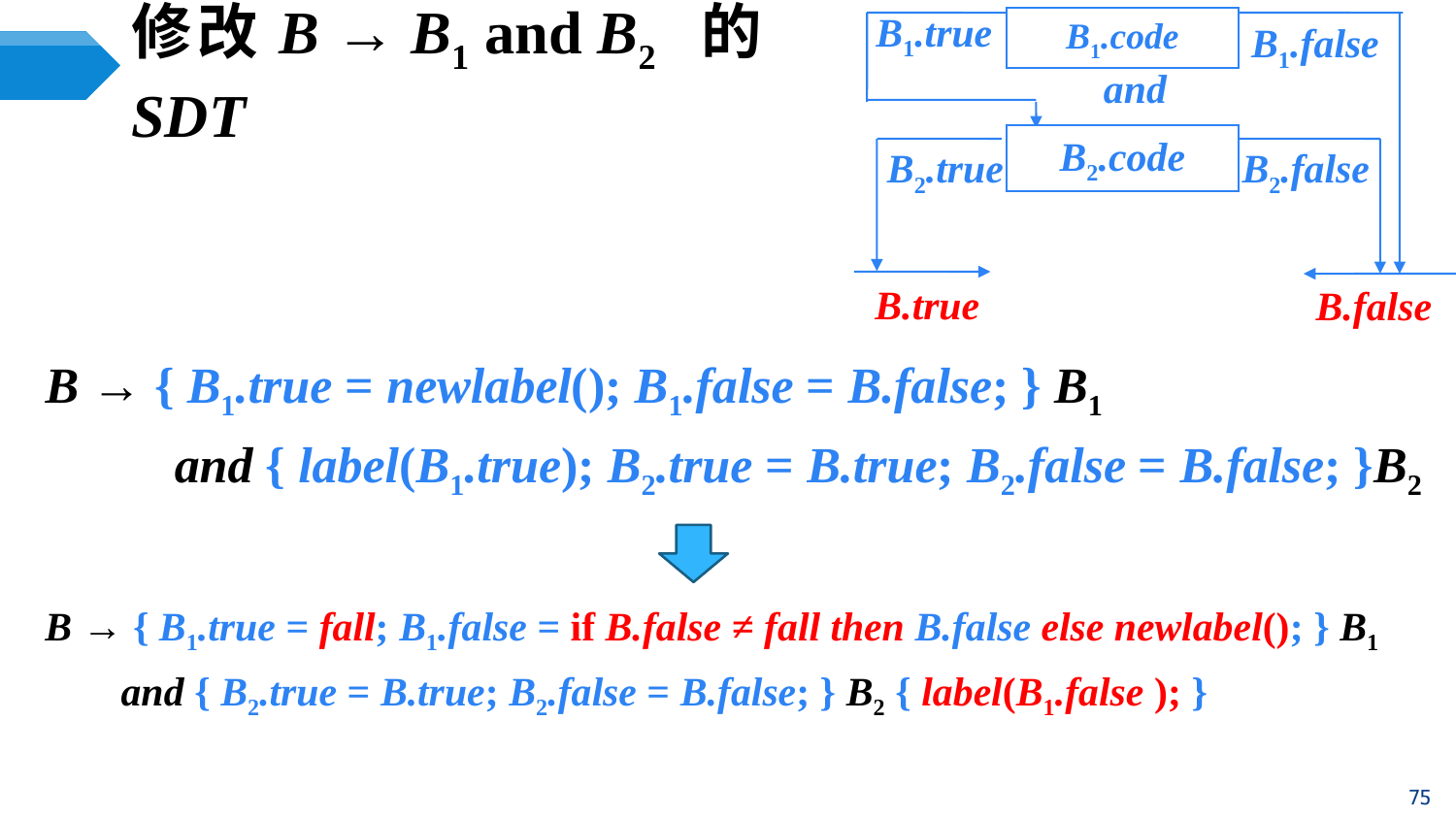

B1.true
B1.code
B1.false

and

B2.code
B2.true
B2.false

B.true

B.false

修改B → B1 and B2  的SDT
B → { B1.true = newlabel(); B1.false = B.false; } B1
	   and { label(B1.true); B2.true = B.true; B2.false = B.false; }B2

B → { B1.true = fall; B1.false = if B.false ≠ fall then B.false else newlabel(); } B1
             and { B2.true = B.true; B2.false = B.false; } B2 { label(B1.false ); }

75